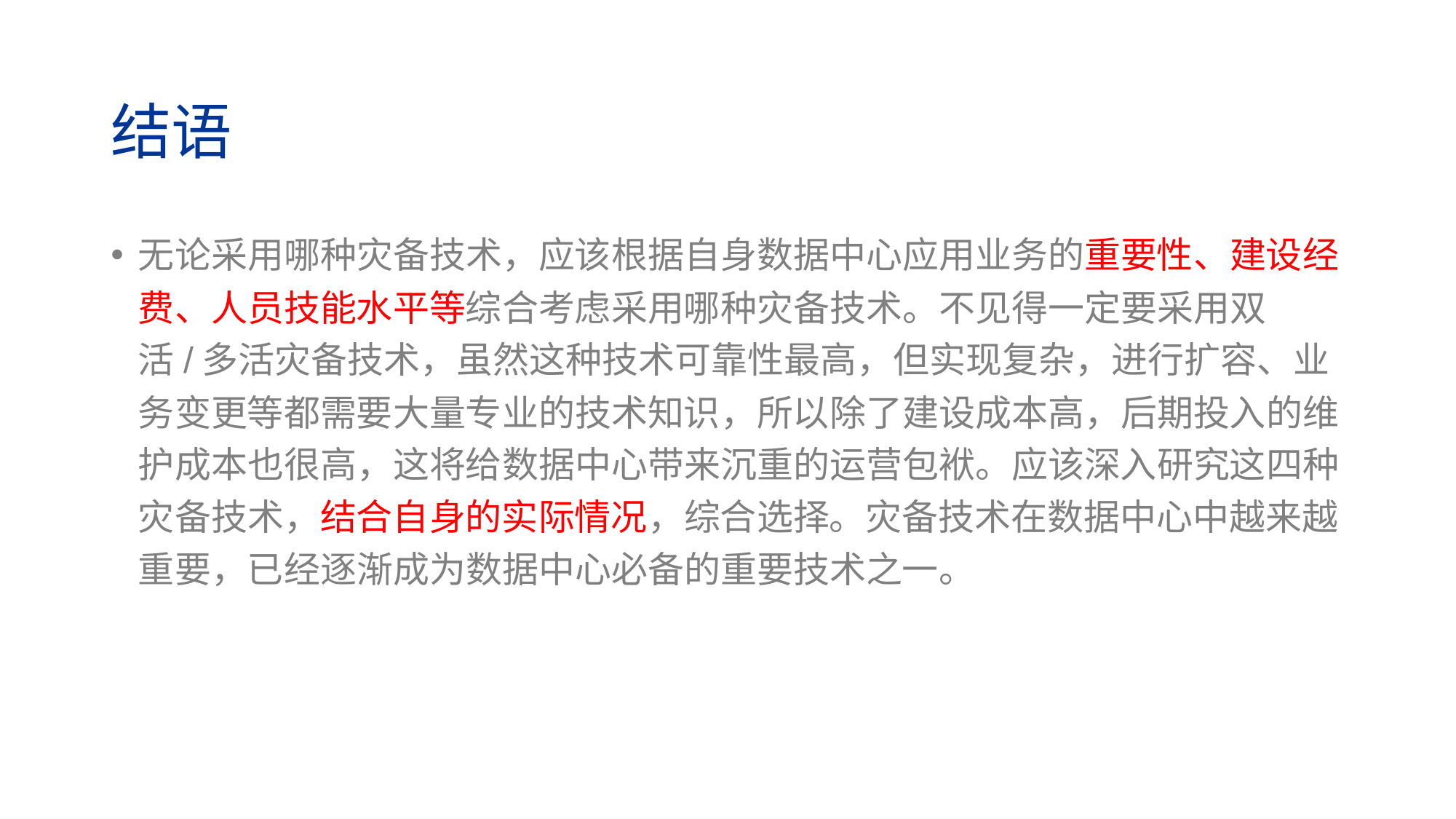

# 结语
无论采用哪种灾备技术，应该根据自身数据中心应用业务的重要性、建设经费、人员技能水平等综合考虑采用哪种灾备技术。不见得一定要采用双活/多活灾备技术，虽然这种技术可靠性最高，但实现复杂，进行扩容、业务变更等都需要大量专业的技术知识，所以除了建设成本高，后期投入的维护成本也很高，这将给数据中心带来沉重的运营包袱。应该深入研究这四种灾备技术，结合自身的实际情况，综合选择。灾备技术在数据中心中越来越重要，已经逐渐成为数据中心必备的重要技术之一。